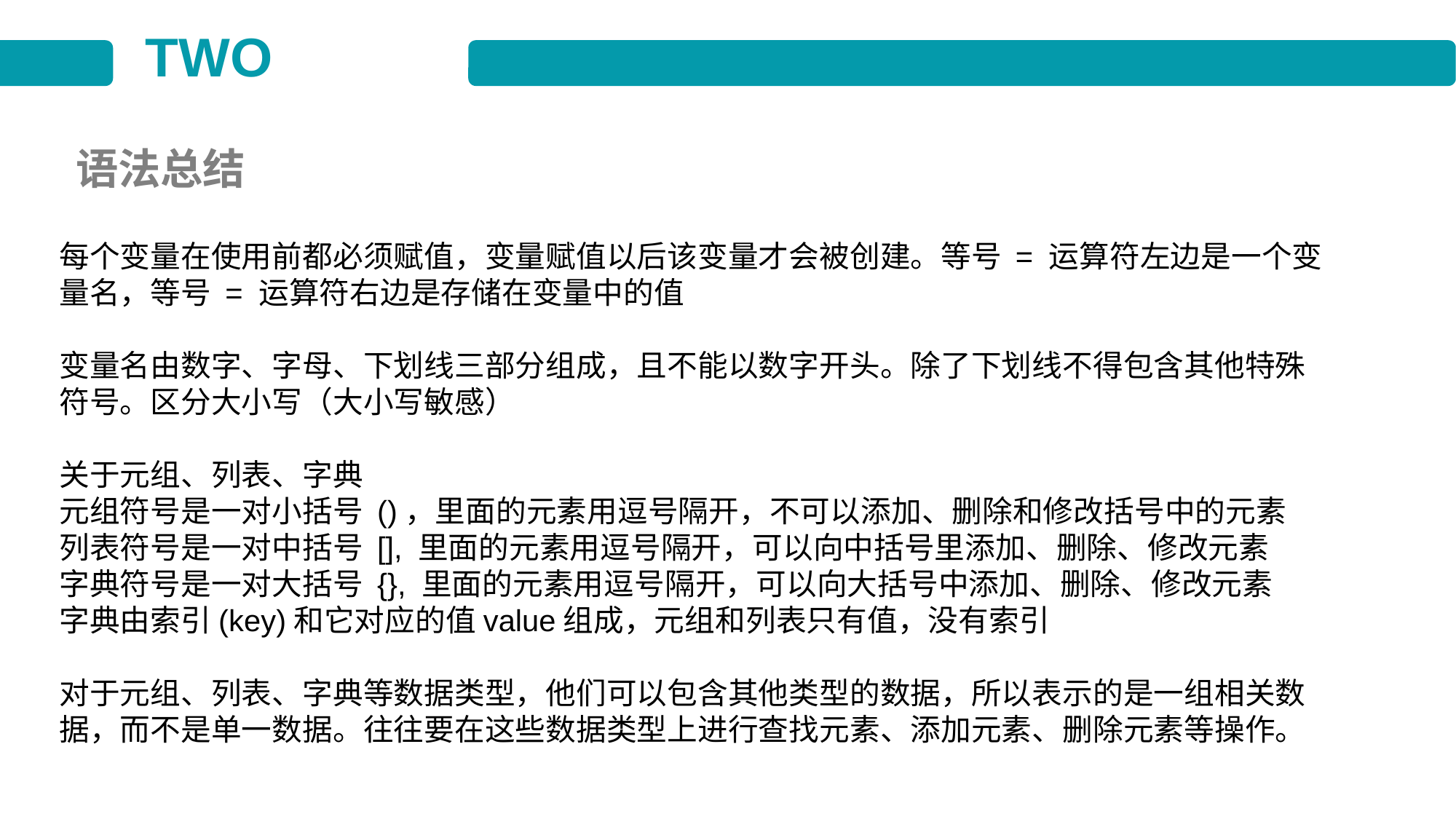

TWO

语法总结
每个变量在使用前都必须赋值，变量赋值以后该变量才会被创建。等号 = 运算符左边是一个变量名，等号 = 运算符右边是存储在变量中的值

变量名由数字、字母、下划线三部分组成，且不能以数字开头。除了下划线不得包含其他特殊符号。区分大小写（大小写敏感）

关于元组、列表、字典
元组符号是一对小括号 ()，里面的元素用逗号隔开，不可以添加、删除和修改括号中的元素
列表符号是一对中括号 [], 里面的元素用逗号隔开，可以向中括号里添加、删除、修改元素
字典符号是一对大括号 {}, 里面的元素用逗号隔开，可以向大括号中添加、删除、修改元素
字典由索引(key)和它对应的值value组成，元组和列表只有值，没有索引

对于元组、列表、字典等数据类型，他们可以包含其他类型的数据，所以表示的是一组相关数据，而不是单一数据。往往要在这些数据类型上进行查找元素、添加元素、删除元素等操作。